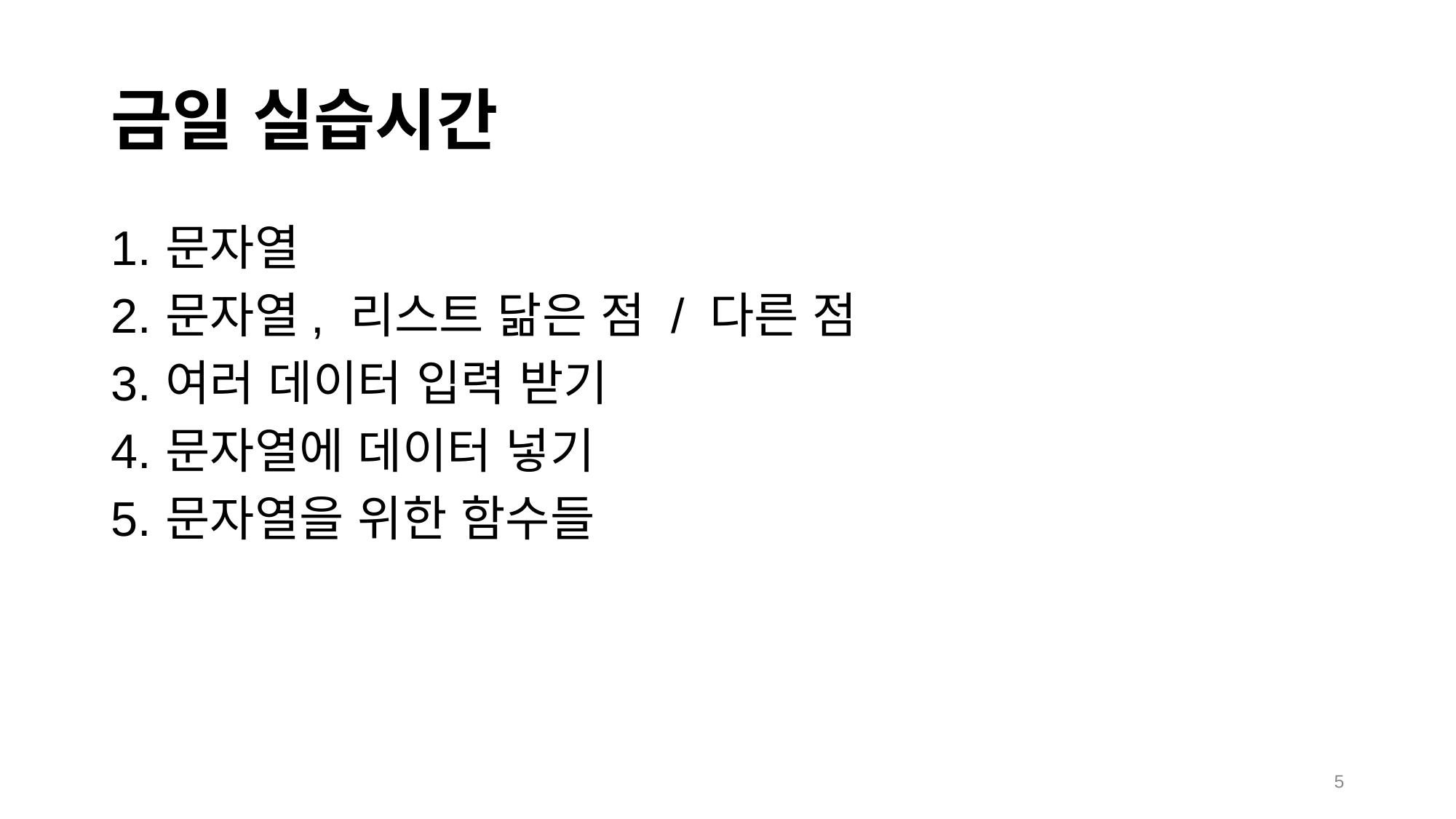

# 금일 실습시간
문자열
문자열, 리스트 닮은 점 / 다른 점
여러 데이터 입력 받기
문자열에 데이터 넣기
문자열을 위한 함수들
5